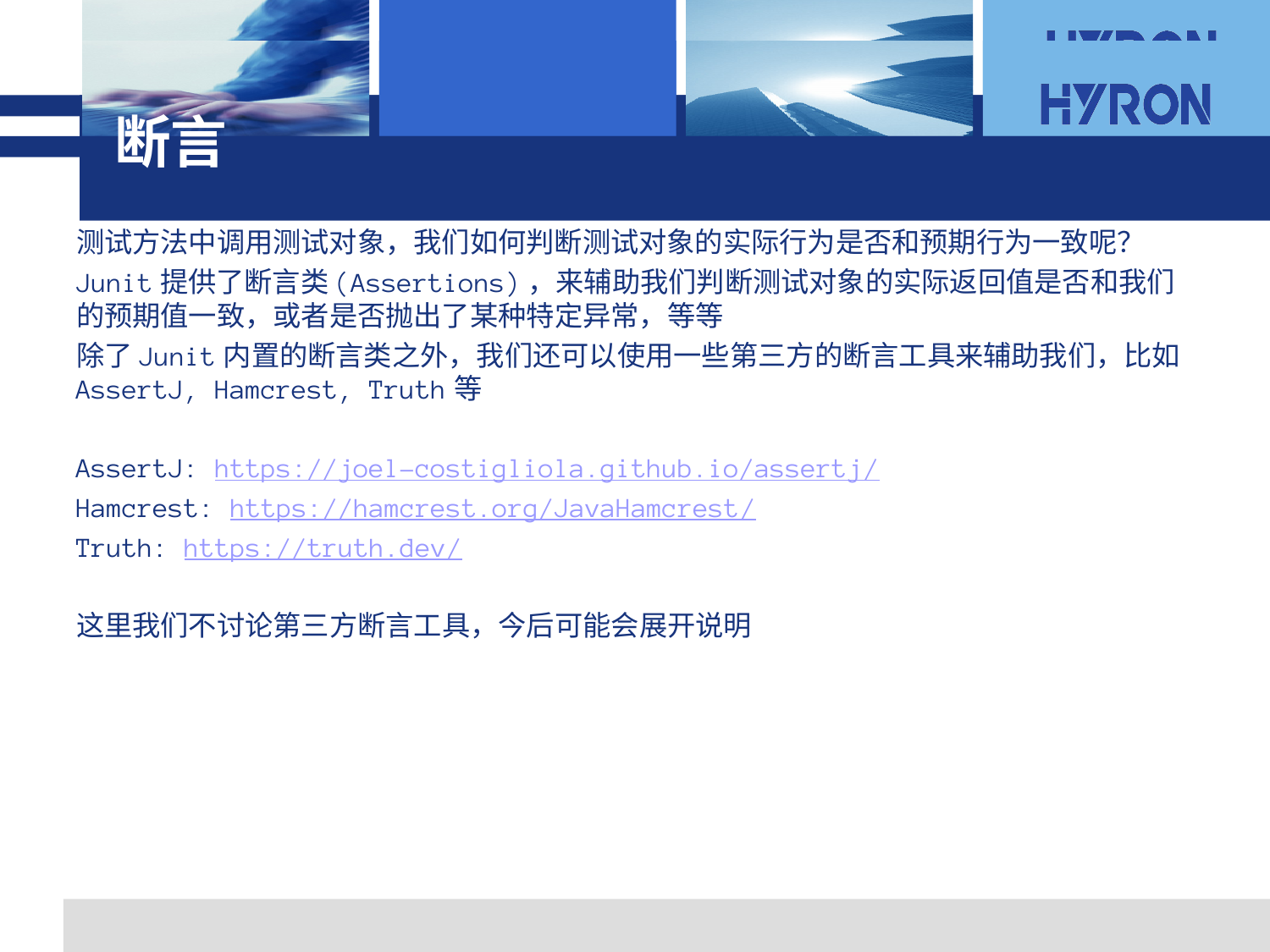

# 断言
测试方法中调用测试对象，我们如何判断测试对象的实际行为是否和预期行为一致呢？
Junit提供了断言类(Assertions)，来辅助我们判断测试对象的实际返回值是否和我们的预期值一致，或者是否抛出了某种特定异常，等等
除了Junit内置的断言类之外，我们还可以使用一些第三方的断言工具来辅助我们，比如AssertJ, Hamcrest, Truth等

AssertJ: https://joel-costigliola.github.io/assertj/
Hamcrest: https://hamcrest.org/JavaHamcrest/
Truth: https://truth.dev/

这里我们不讨论第三方断言工具，今后可能会展开说明